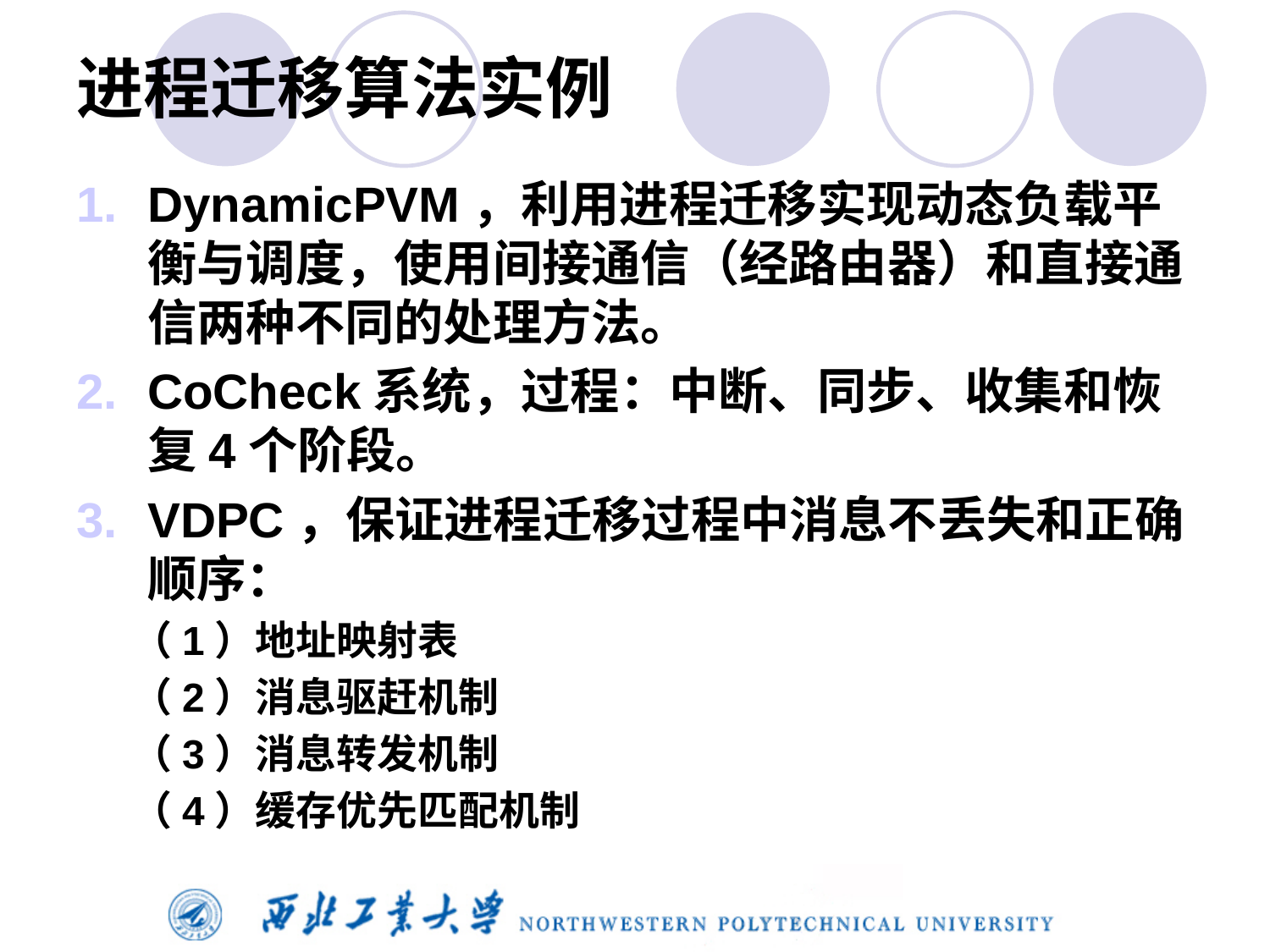

# 进程迁移算法实例
DynamicPVM，利用进程迁移实现动态负载平衡与调度，使用间接通信（经路由器）和直接通信两种不同的处理方法。
CoCheck系统，过程：中断、同步、收集和恢复4个阶段。
VDPC，保证进程迁移过程中消息不丢失和正确顺序：
（1）地址映射表
（2）消息驱赶机制
（3）消息转发机制
（4）缓存优先匹配机制